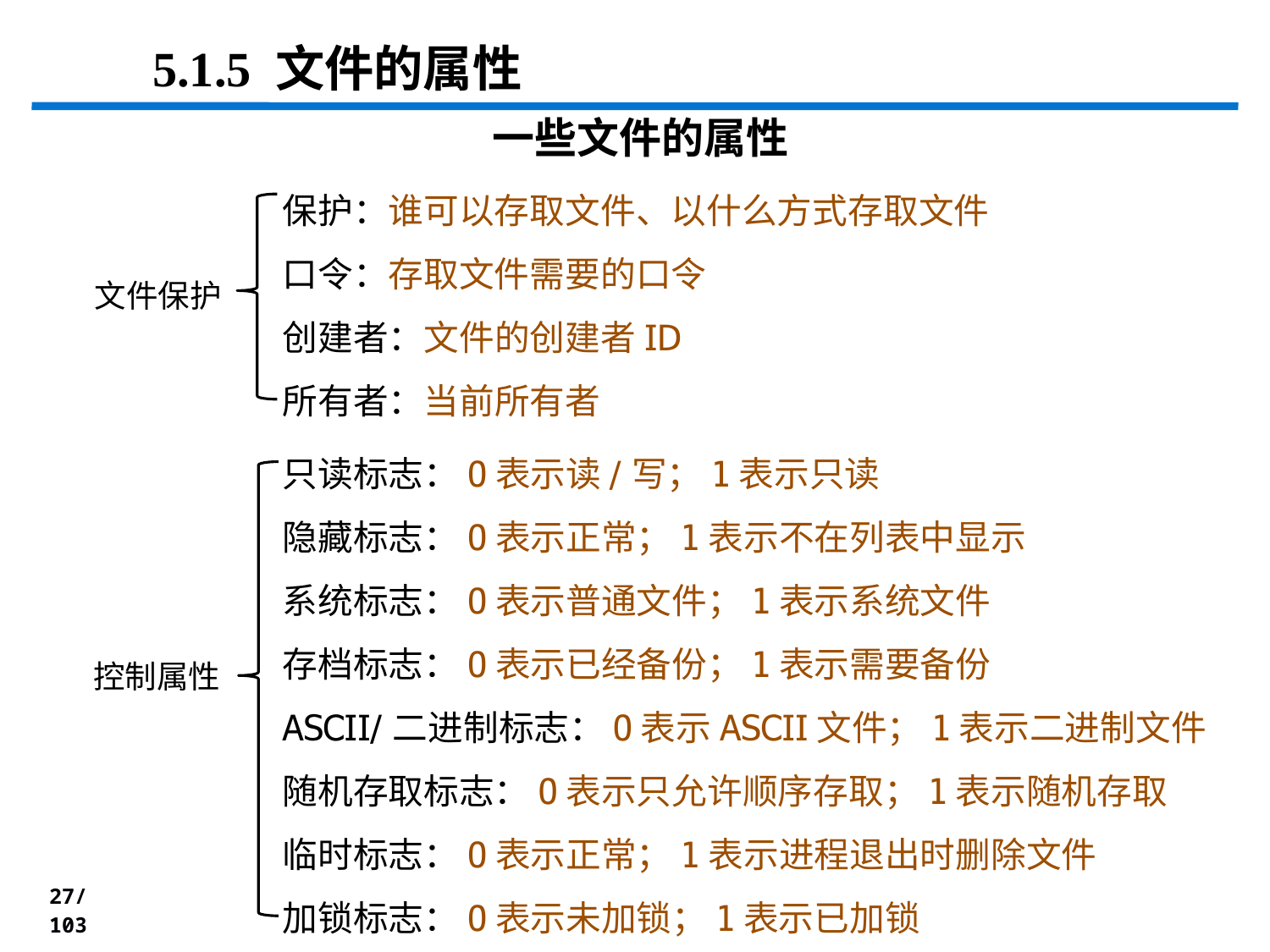

5.1.5 文件的属性
一些文件的属性
保护：谁可以存取文件、以什么方式存取文件
口令：存取文件需要的口令
创建者：文件的创建者ID
所有者：当前所有者

文件保护
只读标志：0表示读/写；1表示只读
隐藏标志：0表示正常；1表示不在列表中显示
系统标志：0表示普通文件；1表示系统文件
存档标志：0表示已经备份；1表示需要备份
ASCII/二进制标志：0表示ASCII文件；1表示二进制文件
随机存取标志：0表示只允许顺序存取；1表示随机存取
临时标志：0表示正常；1表示进程退出时删除文件
加锁标志：0表示未加锁；1表示已加锁

控制属性